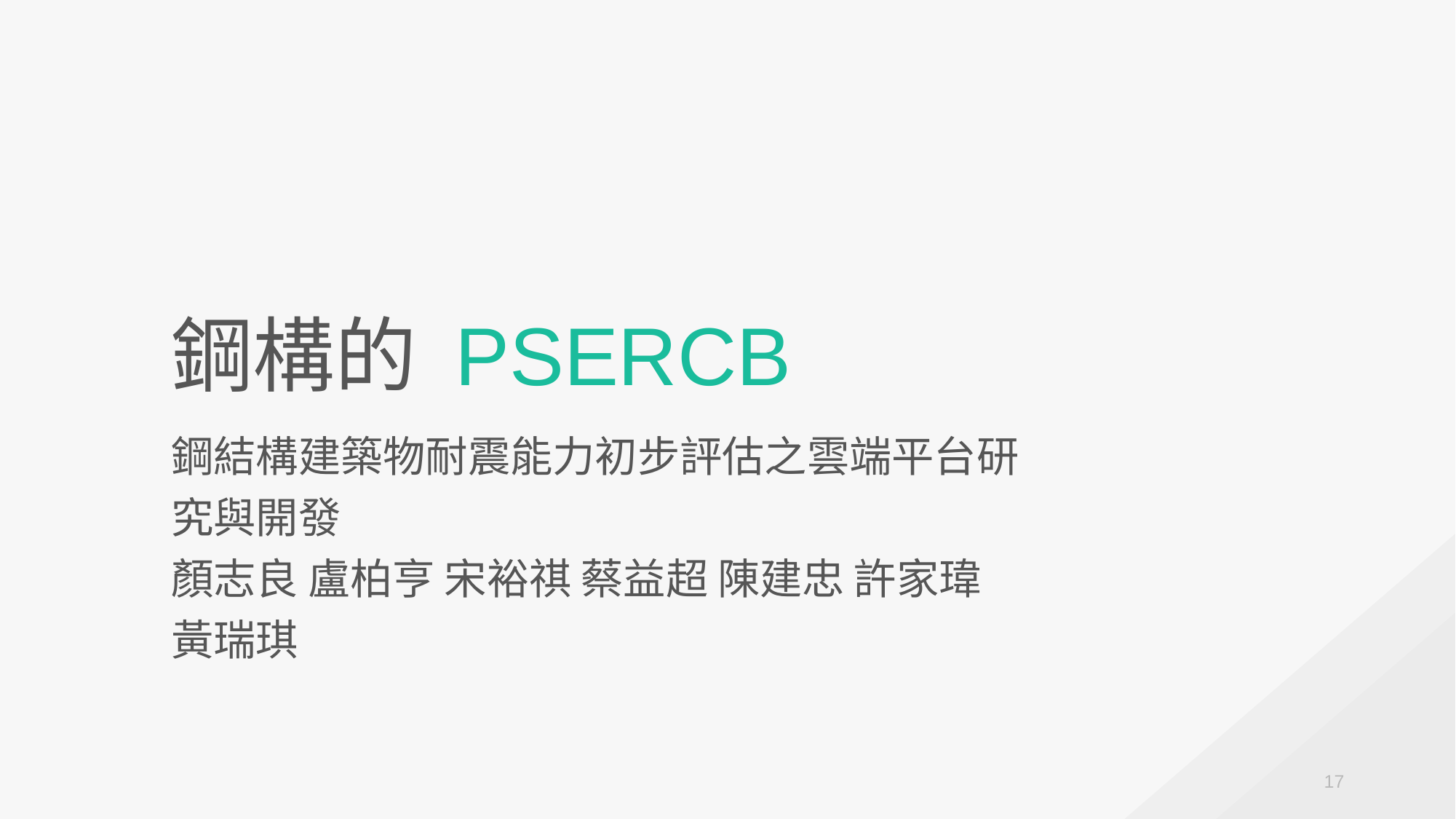

鋼構的 PSERCB
鋼結構建築物耐震能力初步評估之雲端平台研究與開發
顏志良 盧柏亨 宋裕祺 蔡益超 陳建忠 許家瑋 黃瑞琪
17